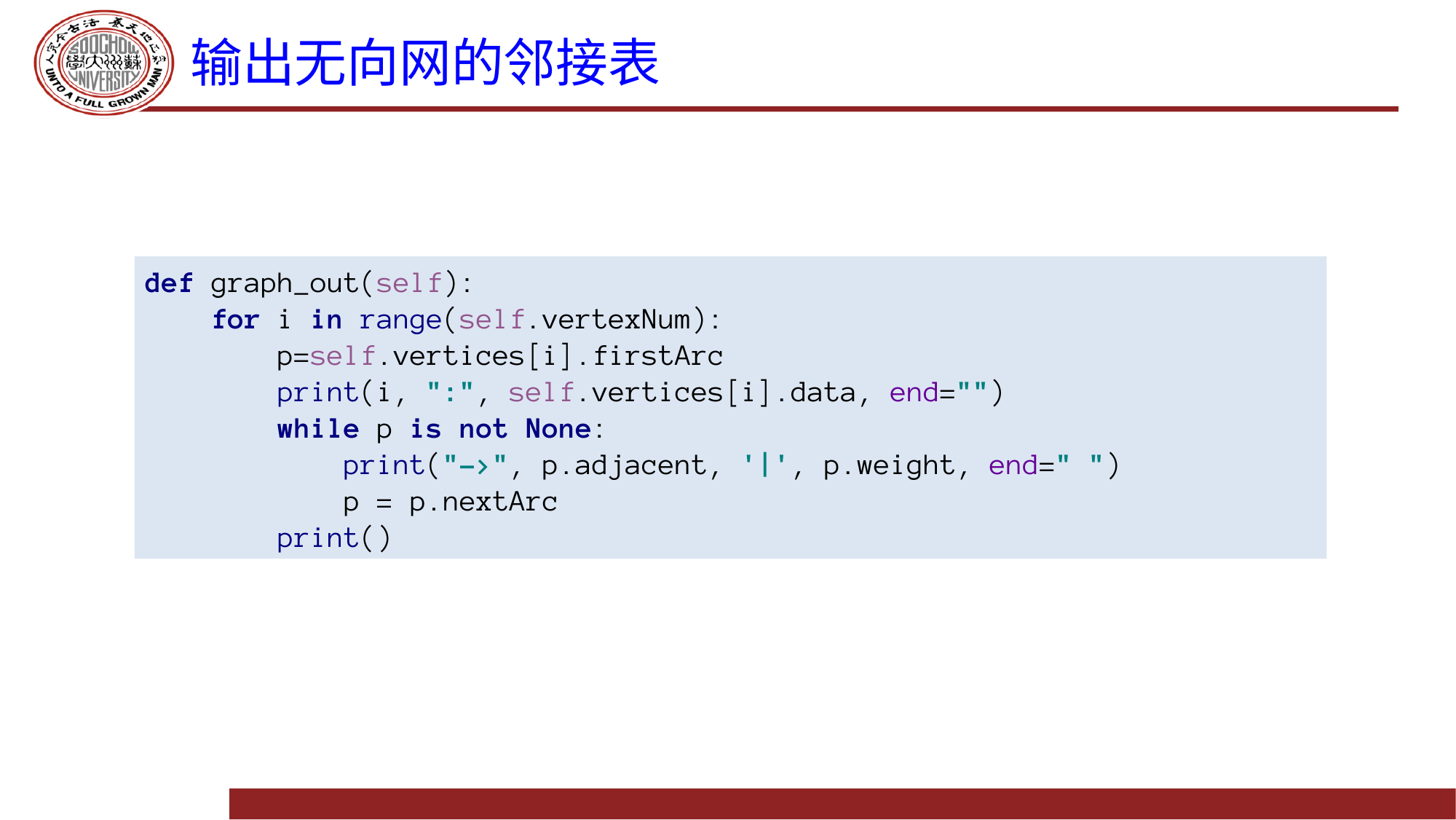

# 输出无向网的邻接表
def graph_out(self):
    for i in range(self.vertexNum):
        p=self.vertices[i].firstArc
        print(i, ":", self.vertices[i].data, end="")
        while p is not None:
            print("->", p.adjacent, '|', p.weight, end=" ")
            p = p.nextArc
        print()